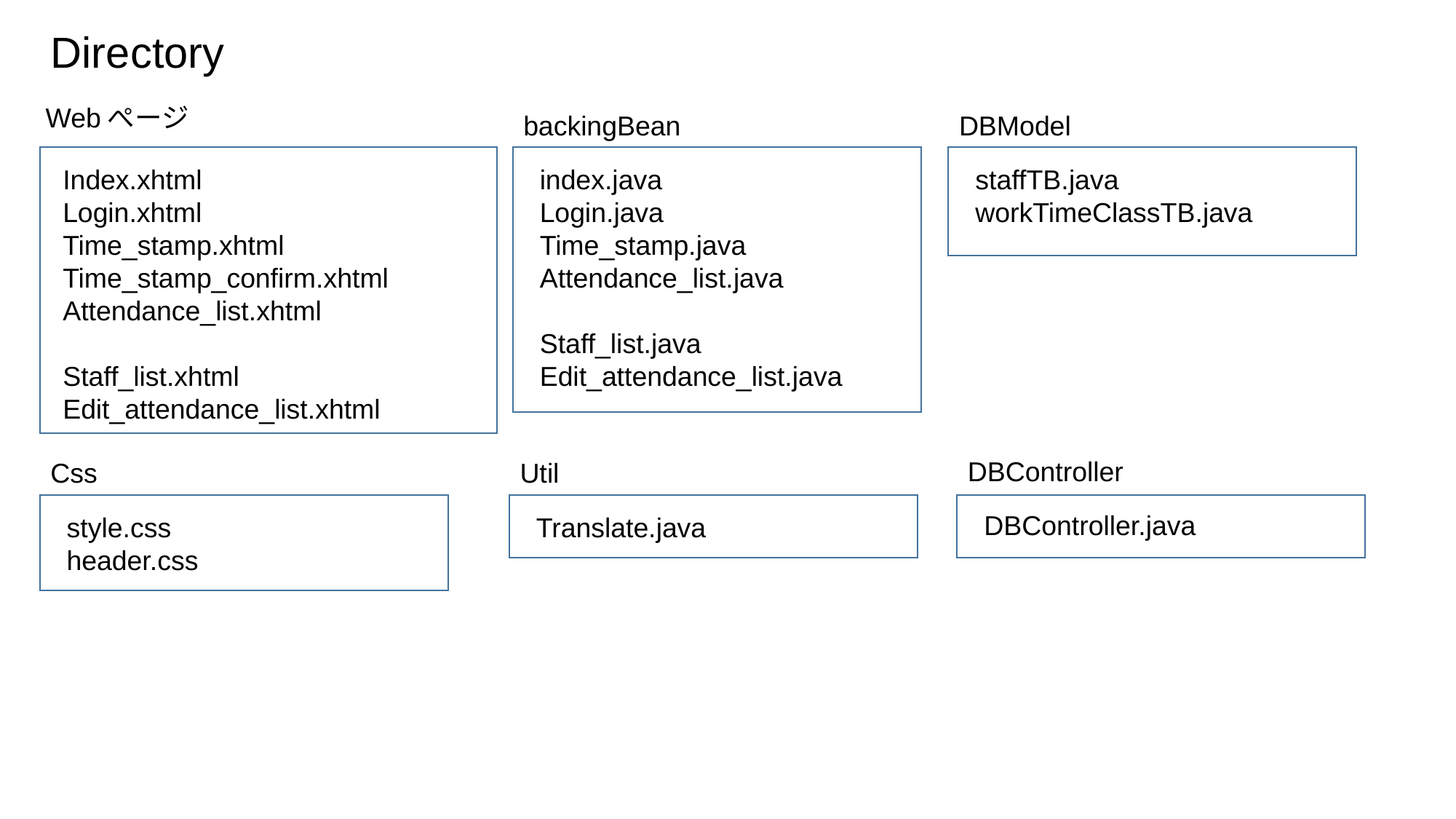

# Directory
Webぺージ
backingBean
DBModel

index.java
Login.java
Time_stamp.java
Attendance_list.java

Staff_list.java
Edit_attendance_list.java
staffTB.java
workTimeClassTB.java

Index.xhtml
Login.xhtml
Time_stamp.xhtml
Time_stamp_confirm.xhtml
Attendance_list.xhtml

Staff_list.xhtml
Edit_attendance_list.xhtml
DBController
Css
Util

DBController.java
style.css
header.css
Translate.java